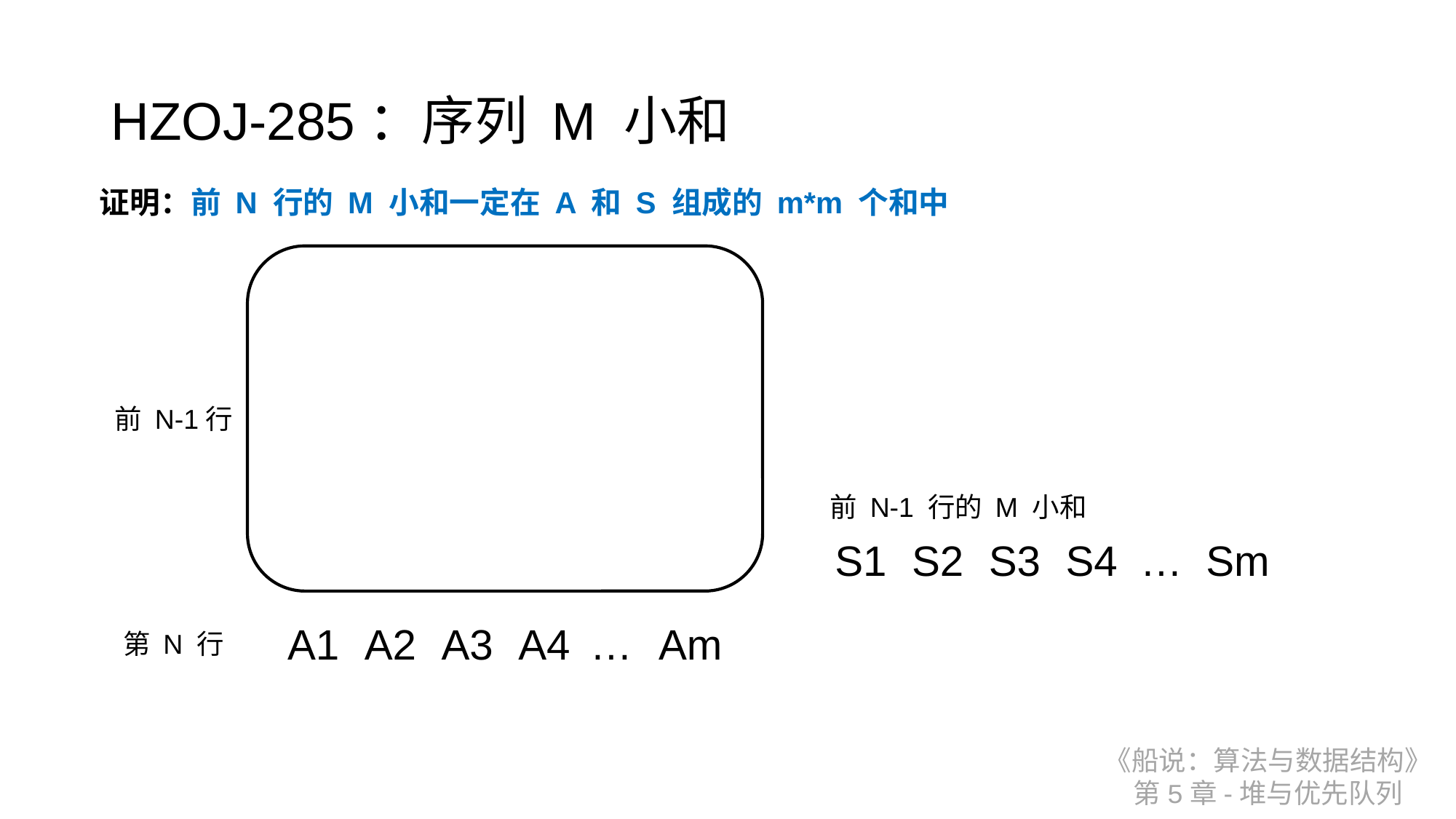

# HZOJ-285：序列 M 小和
证明：前 N 行的 M 小和一定在 A 和 S 组成的 m*m 个和中

前 N-1行
前 N-1 行的 M 小和
S1
S2
S3
S4
…
Sm
A1
A2
A3
A4
…
Am
第 N 行